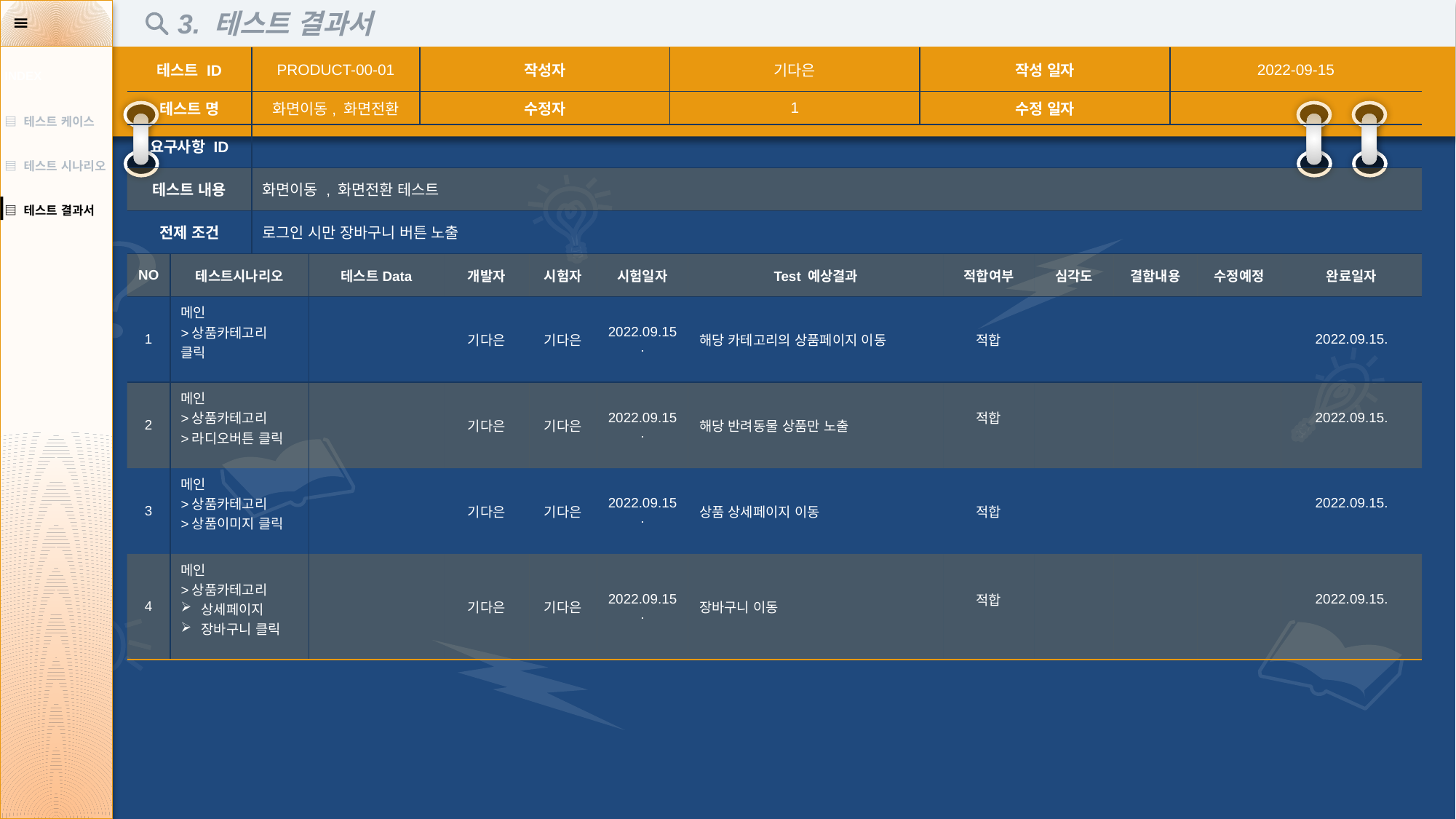

3. 테스트 결과서

| 테스트 ID |  | PRODUCT-00-01 |  | 작성자 |  |  |  | 기다은 |  | 작성 일자 |  |  |  | 2022-09-15 |  |  |
| --- | --- | --- | --- | --- | --- | --- | --- | --- | --- | --- | --- | --- | --- | --- | --- | --- |
| 테스트 명 |  | 화면이동, 화면전환 |  | 수정자 |  |  |  | 1 |  | 수정 일자 |  |  |  |  |  |  |
| 요구사항 ID |  |  |  |  |  |  |  |  |  |  |  |  |  |  |  |  |
| 테스트 내용 |  | 화면이동 , 화면전환 테스트 |  |  |  |  |  |  |  |  |  |  |  |  |  |  |
| 전제 조건 |  | 로그인 시만 장바구니 버튼 노출 |  |  |  |  |  |  |  |  |  |  |  |  |  |  |
| NO | 테스트시나리오 | 테스트Data | 테스트Data | 시험자 | 개발자 | 시험자 | 시험일자 |  | Test 예상결과 |  | 적합여부 | 심각도 | 결함내용 |  | 수정예정 | 완료일자 |
| 1 | 메인 >상품카테고리 클릭 |  |  |  | 기다은 | 기다은 | 2022.09.15. |  | 해당 카테고리의 상품페이지 이동 |  | 적합 |  |  |  |  | 2022.09.15. |
| 2 | 메인 >상품카테고리 >라디오버튼 클릭 |  |  |  | 기다은 | 기다은 | 2022.09.15. |  | 해당 반려동물 상품만 노출 |  | 적합 |  |  |  |  | 2022.09.15. |
| 3 | 메인 >상품카테고리 >상품이미지 클릭 |  |  |  | 기다은 | 기다은 | 2022.09.15. |  | 상품 상세페이지 이동 |  | 적합 |  |  |  |  | 2022.09.15. |
| 4 | 메인 >상품카테고리 상세페이지 장바구니 클릭 |  |  |  | 기다은 | 기다은 | 2022.09.15. |  | 장바구니 이동 |  | 적합 |  |  |  |  | 2022.09.15. |
| INDEX |
| --- |
| ▤ 테스트 케이스 |
| ▤ 테스트 시나리오 |
| ▤ 테스트 결과서 |